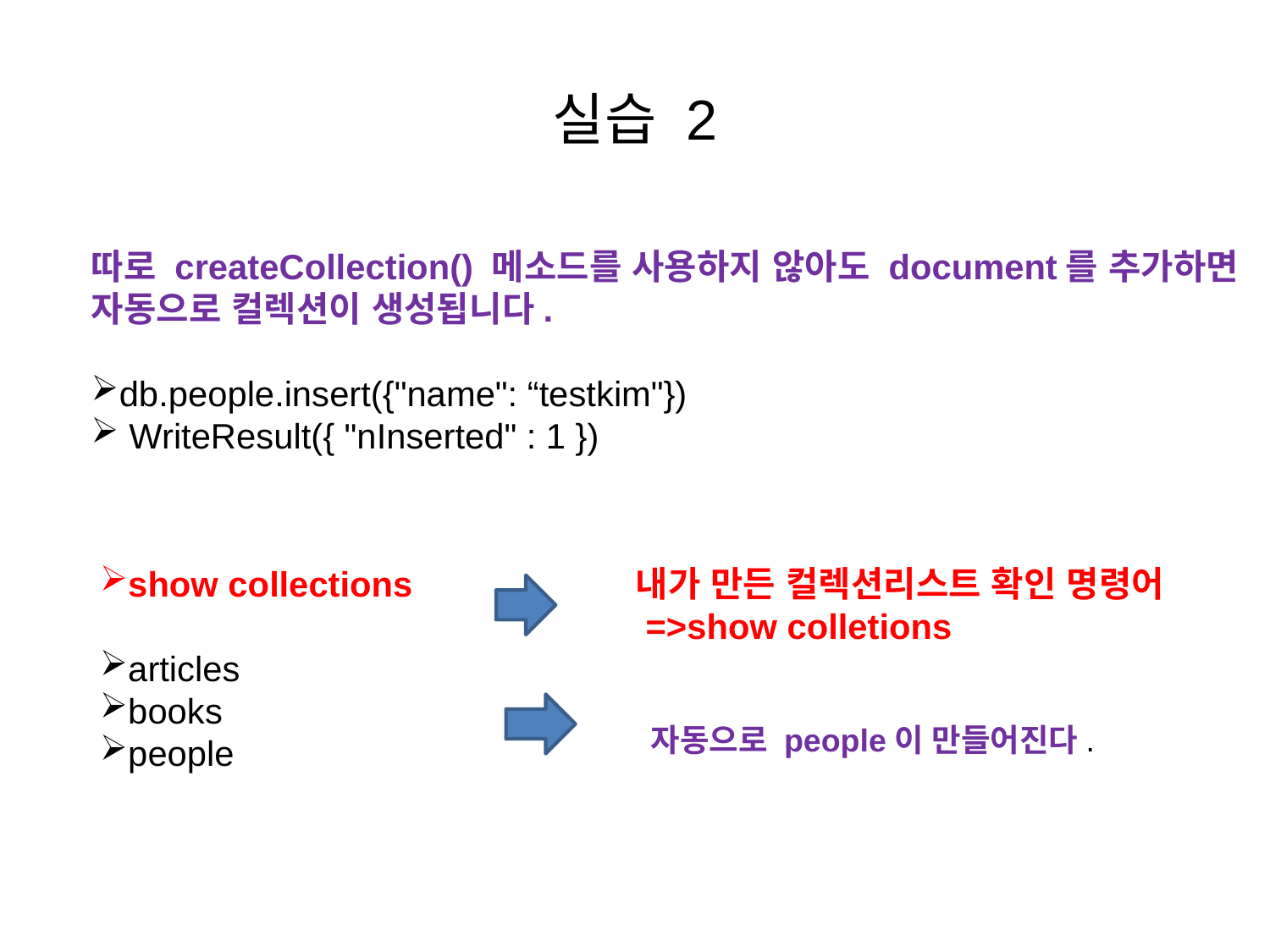

# 실습 2
따로 createCollection() 메소드를 사용하지 않아도 document를 추가하면
자동으로 컬렉션이 생성됩니다.

db.people.insert({"name": “testkim"})
 WriteResult({ "nInserted" : 1 })
show collections

articles
books
people
내가 만든 컬렉션리스트 확인 명령어
 =>show colletions

자동으로 people이 만들어진다.